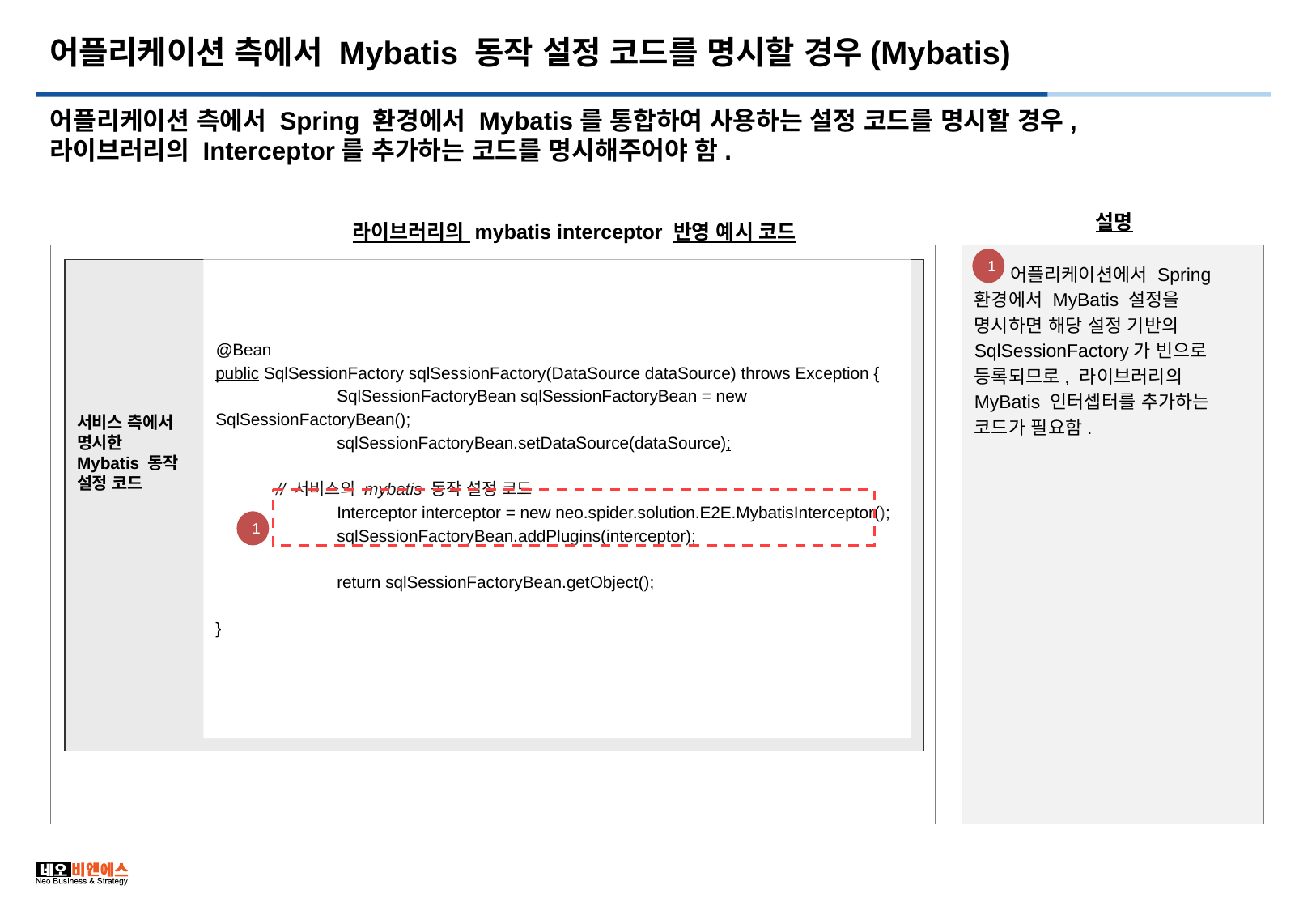

# 어플리케이션 측에서 Mybatis 동작 설정 코드를 명시할 경우(Mybatis)
어플리케이션 측에서 Spring 환경에서 Mybatis를 통합하여 사용하는 설정 코드를 명시할 경우,
라이브러리의 Interceptor를 추가하는 코드를 명시해주어야 함.

설명
라이브러리의 mybatis interceptor 반영 예시 코드

      어플리케이션에서 Spring 환경에서 MyBatis 설정을 명시하면 해당 설정 기반의 SqlSessionFactory가 빈으로 등록되므로, 라이브러리의 MyBatis 인터셉터를 추가하는 코드가 필요함.

1

@Bean
public SqlSessionFactory sqlSessionFactory(DataSource dataSource) throws Exception {
	SqlSessionFactoryBean sqlSessionFactoryBean = new SqlSessionFactoryBean();
	sqlSessionFactoryBean.setDataSource(dataSource);

// 서비스의 mybatis 동작 설정 코드
	Interceptor interceptor = new neo.spider.solution.E2E.MybatisInterceptor();
	sqlSessionFactoryBean.addPlugins(interceptor);

	return sqlSessionFactoryBean.getObject();

}

서비스 측에서 명시한 Mybatis 동작 설정 코드

1
3